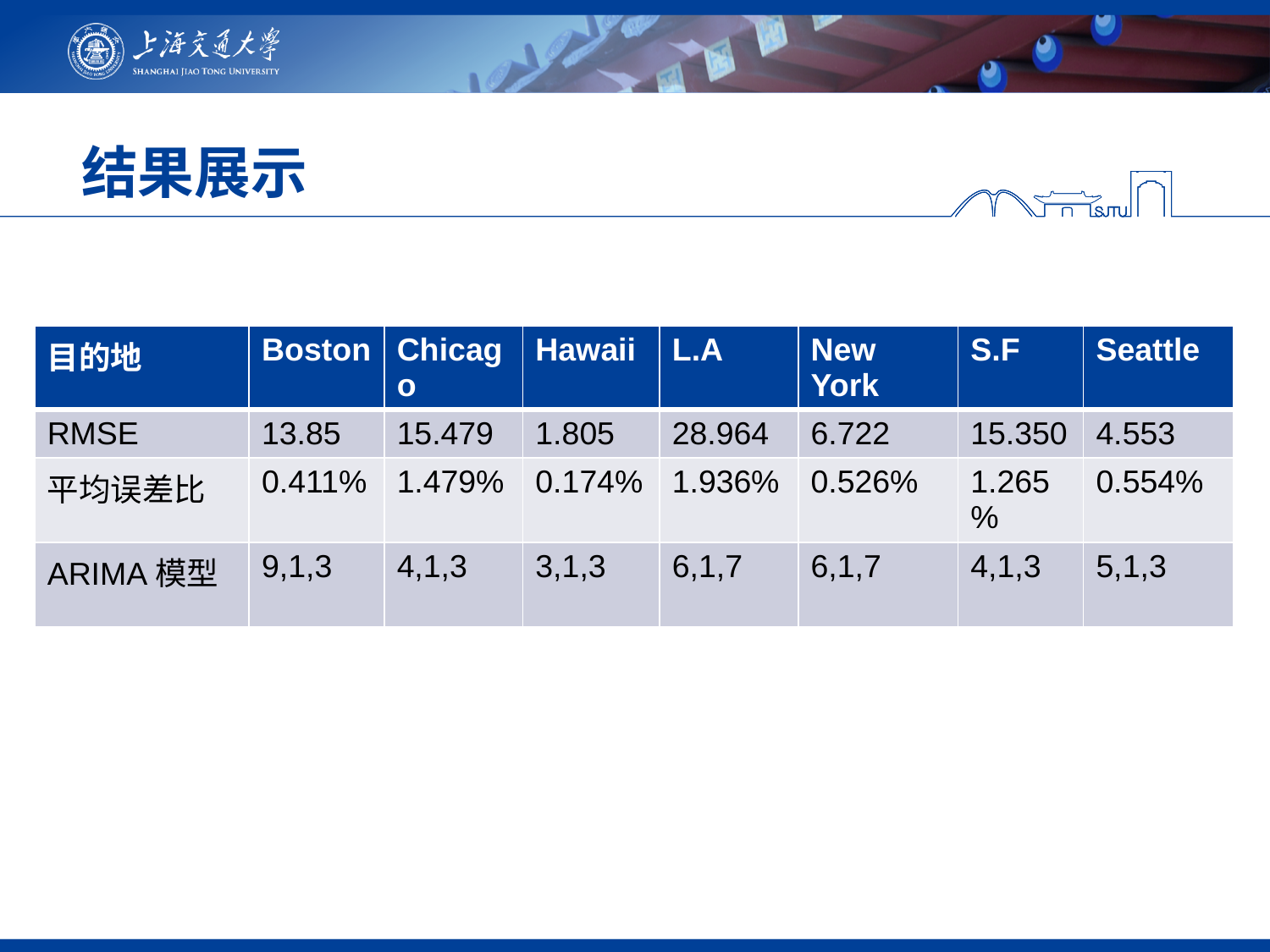

# 结果展示
| 目的地 | Boston | Chicago | Hawaii | L.A | New York | S.F | Seattle |
| --- | --- | --- | --- | --- | --- | --- | --- |
| RMSE | 13.85 | 15.479 | 1.805 | 28.964 | 6.722 | 15.350 | 4.553 |
| 平均误差比 | 0.411% | 1.479% | 0.174% | 1.936% | 0.526% | 1.265% | 0.554% |
| ARIMA模型 | 9,1,3 | 4,1,3 | 3,1,3 | 6,1,7 | 6,1,7 | 4,1,3 | 5,1,3 |